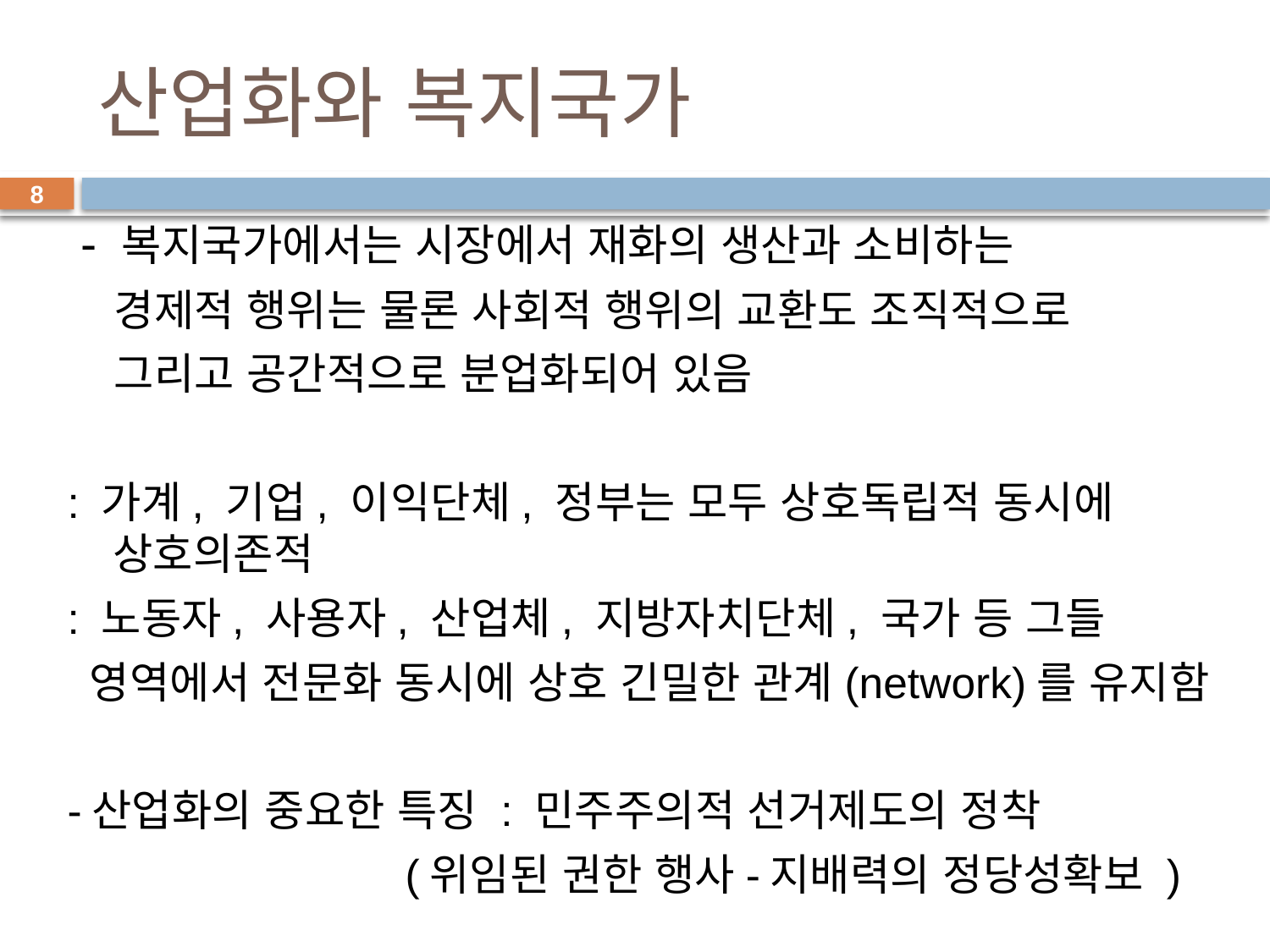

# 산업화와 복지국가
8
 - 복지국가에서는 시장에서 재화의 생산과 소비하는
   경제적 행위는 물론 사회적 행위의 교환도 조직적으로
   그리고 공간적으로 분업화되어 있음

: 가계, 기업, 이익단체, 정부는 모두 상호독립적 동시에 상호의존적
: 노동자, 사용자, 산업체, 지방자치단체, 국가 등 그들
 영역에서 전문화 동시에 상호 긴밀한 관계(network)를 유지함

-산업화의 중요한 특징 : 민주주의적 선거제도의 정착
                            (위임된 권한 행사-지배력의 정당성확보 )